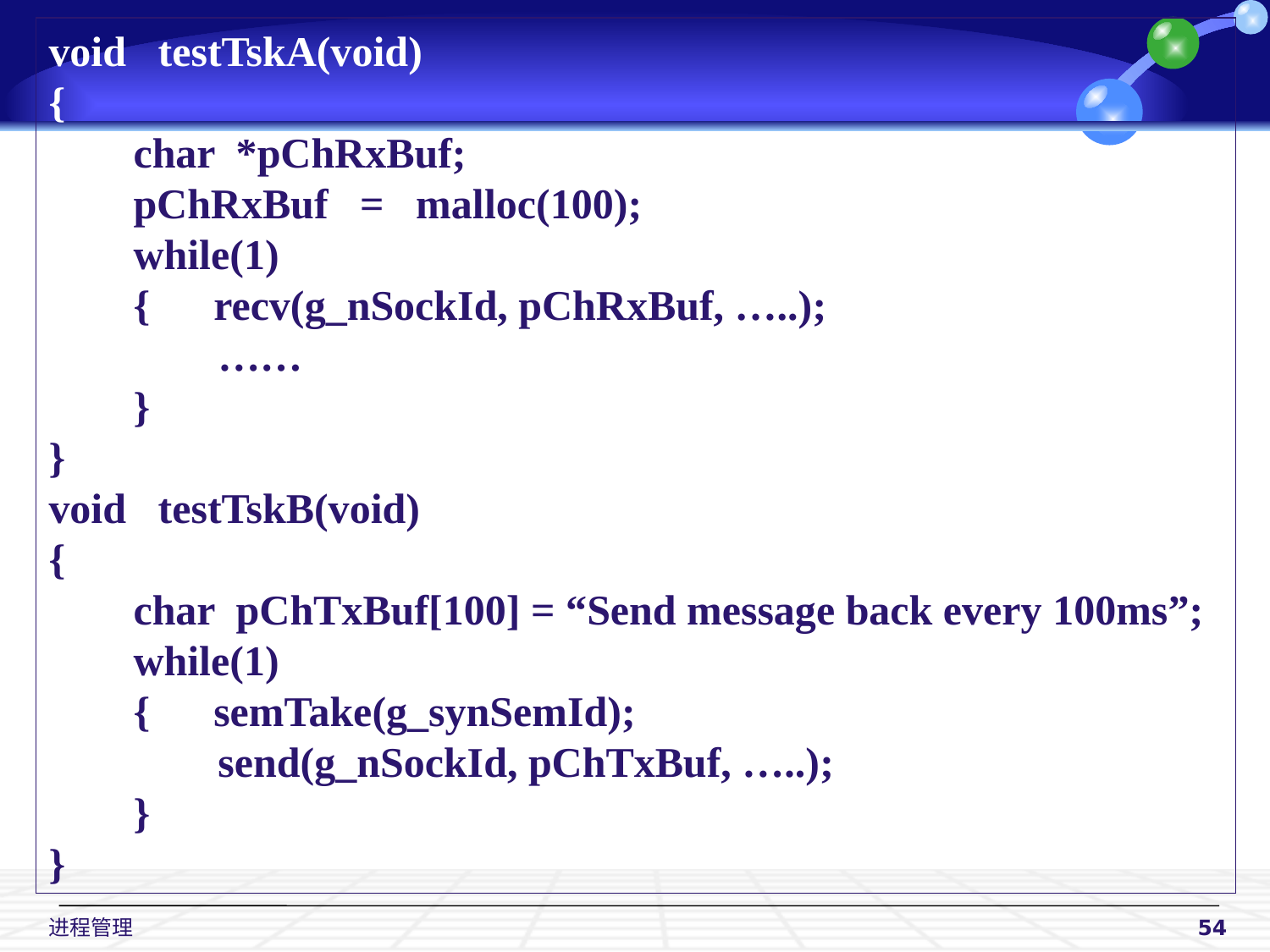

void   testTskA(void)
{
        char  *pChRxBuf;
        pChRxBuf   =   malloc(100);
        while(1)
        {      recv(g_nSockId, pChRxBuf, …..);
                ……
        }
}
void   testTskB(void)
{
        char  pChTxBuf[100] = “Send message back every 100ms”;
        while(1)
        {      semTake(g_synSemId);
                send(g_nSockId, pChTxBuf, …..);
        }
}
   进程管理
54